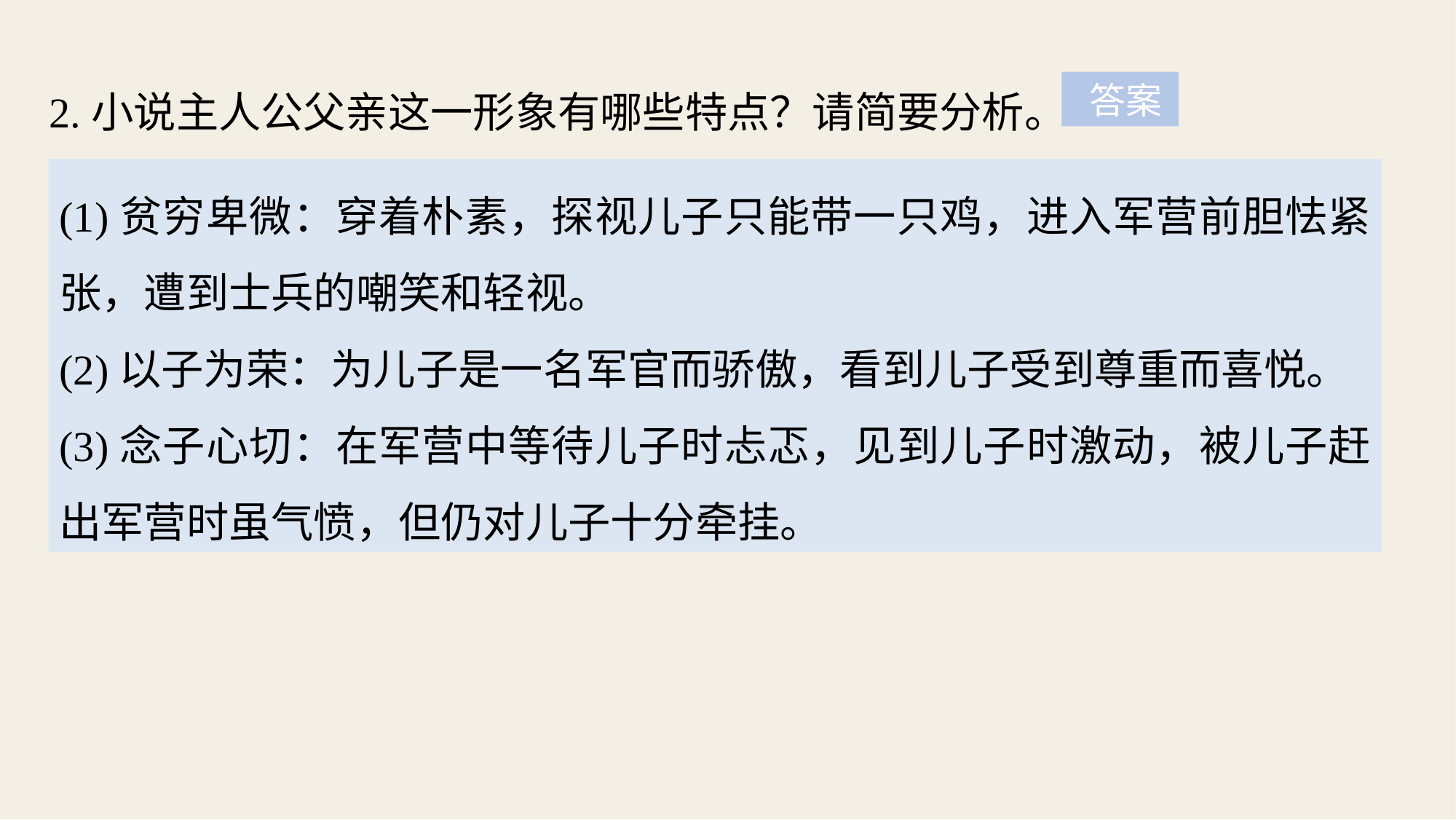

2.小说主人公父亲这一形象有哪些特点？请简要分析。
 答案
(1)贫穷卑微：穿着朴素，探视儿子只能带一只鸡，进入军营前胆怯紧张，遭到士兵的嘲笑和轻视。
(2)以子为荣：为儿子是一名军官而骄傲，看到儿子受到尊重而喜悦。
(3)念子心切：在军营中等待儿子时忐忑，见到儿子时激动，被儿子赶出军营时虽气愤，但仍对儿子十分牵挂。